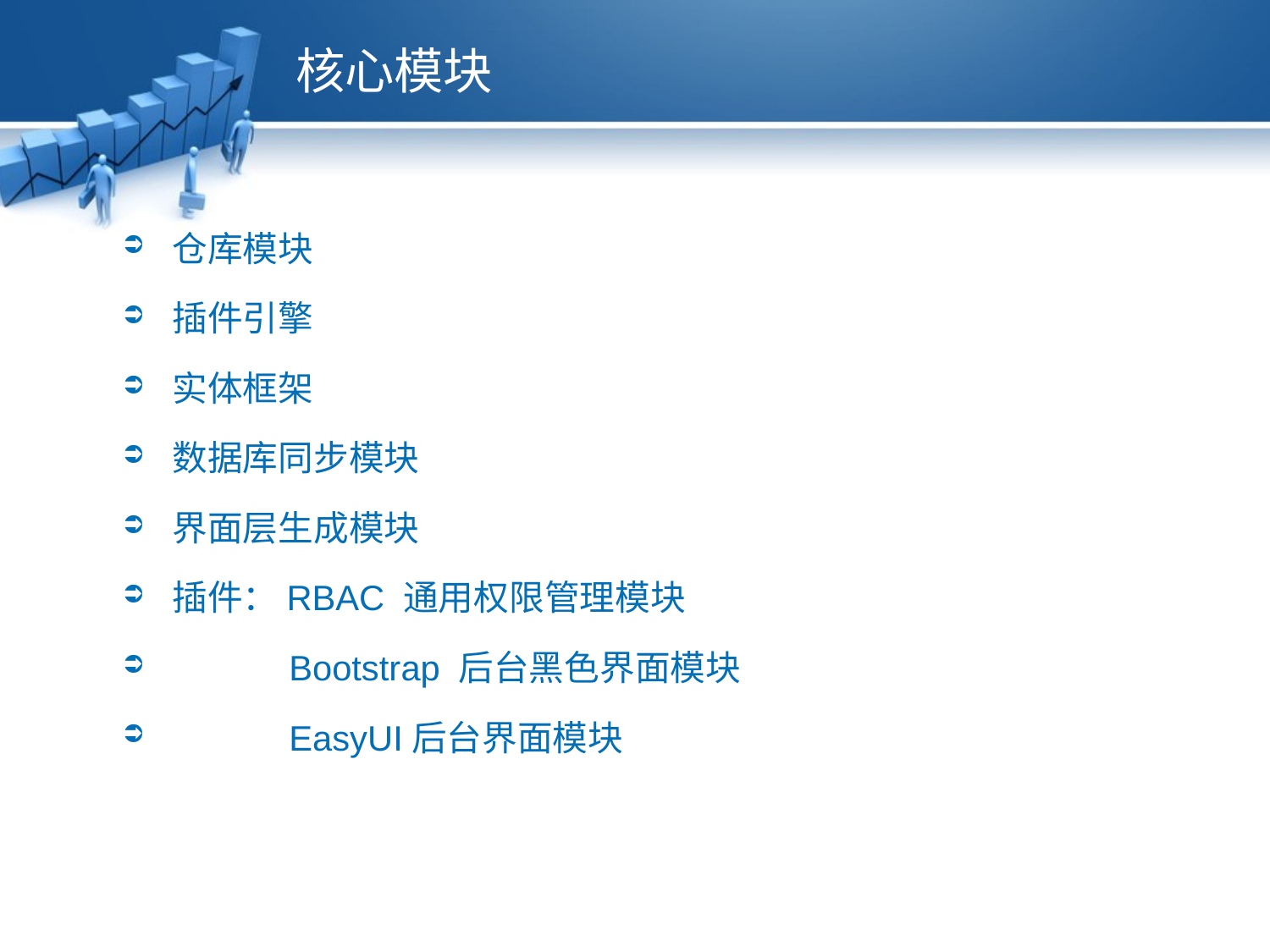

# 核心模块
仓库模块
插件引擎
实体框架
数据库同步模块
界面层生成模块
插件：RBAC 通用权限管理模块
            Bootstrap 后台黑色界面模块
            EasyUI后台界面模块